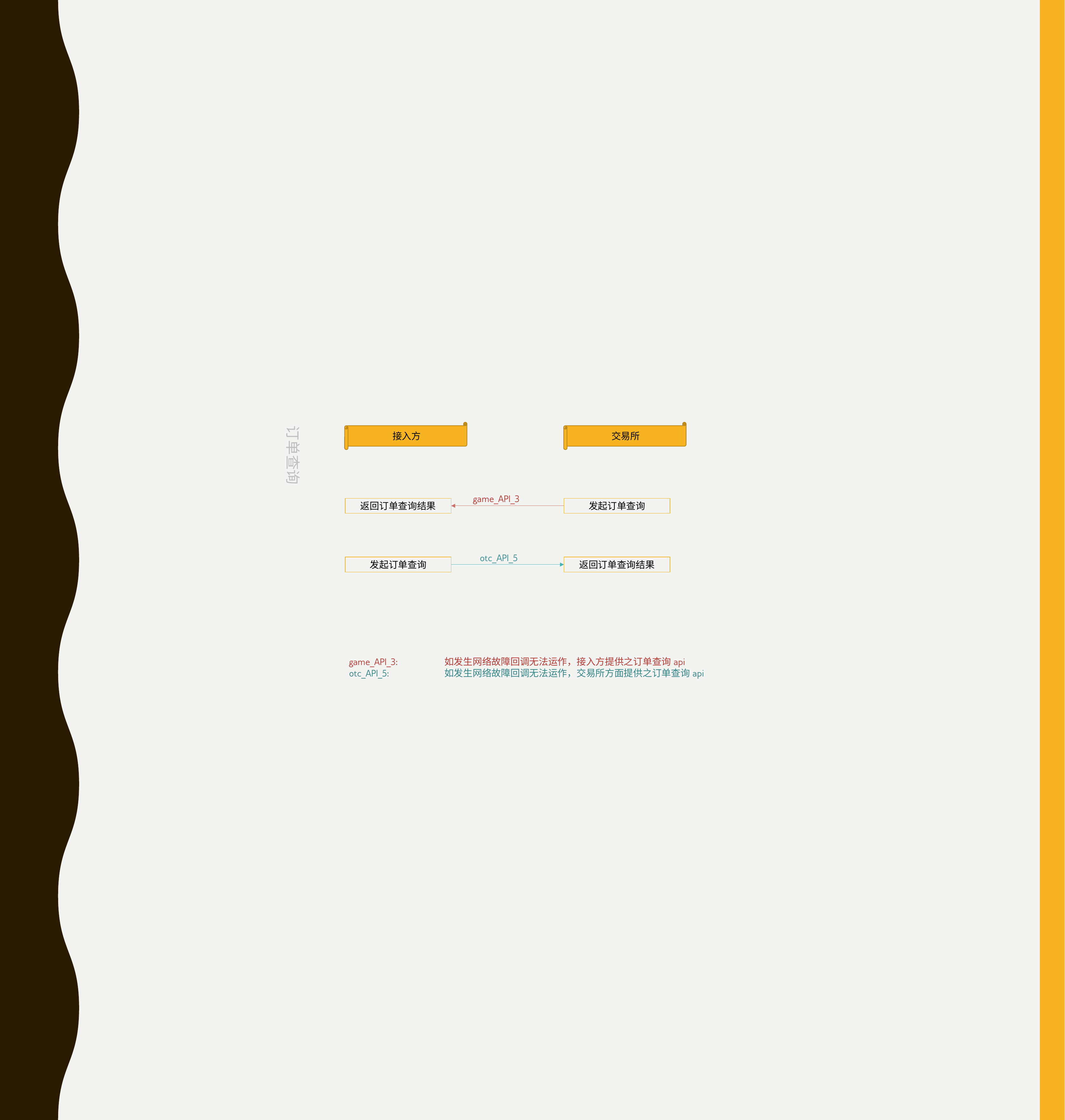

订单查询
接入方
交易所
game_API_3
返回订单查询结果
发起订单查询
otc_API_5
返回订单查询结果
发起订单查询
game_API_3:	如发生网络故障回调无法运作，接入方提供之订单查询api
otc_API_5:		如发生网络故障回调无法运作，交易所方面提供之订单查询api